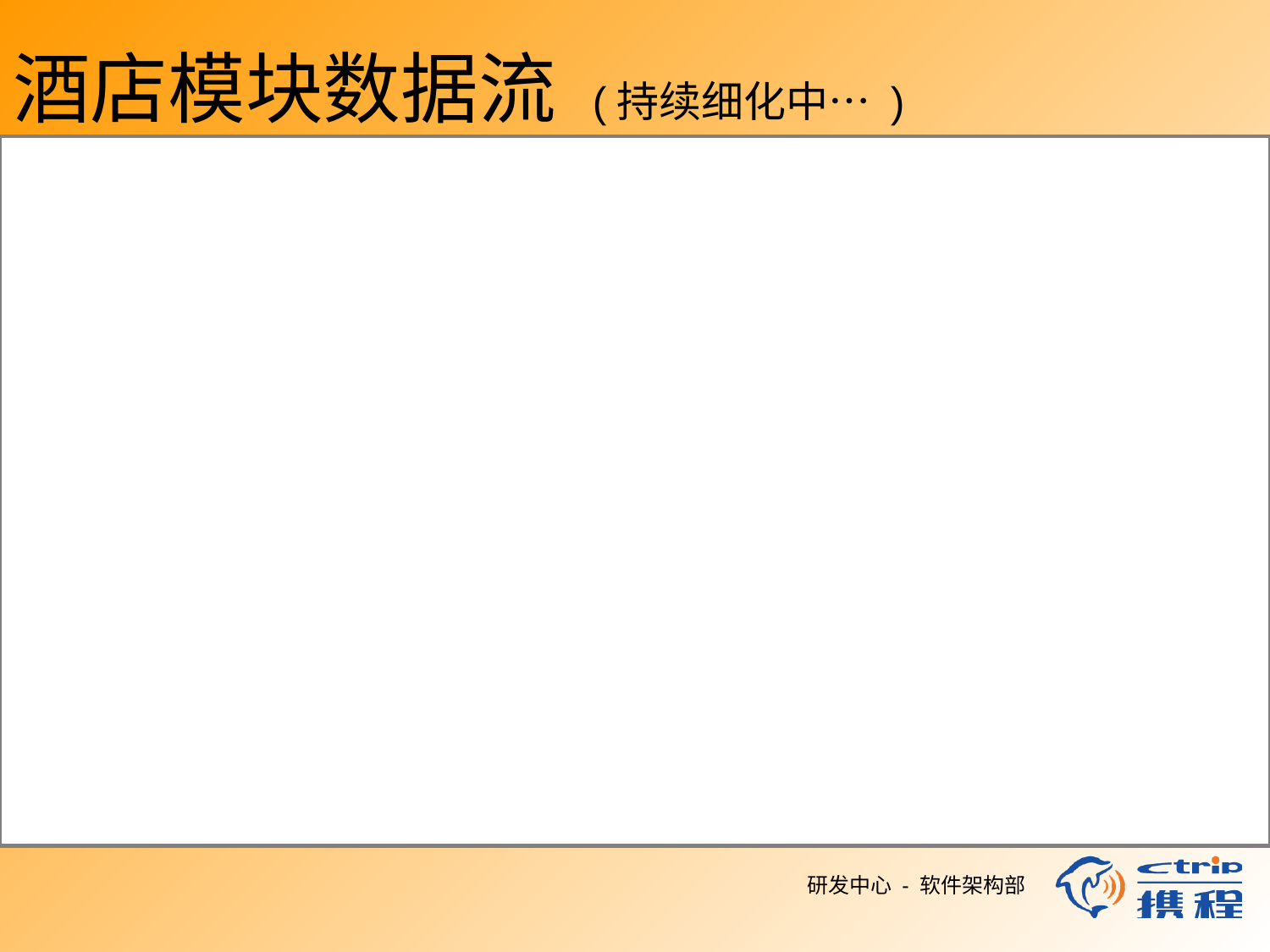

# 酒店模块数据流 (持续细化中… )

研发中心 - 软件架构部